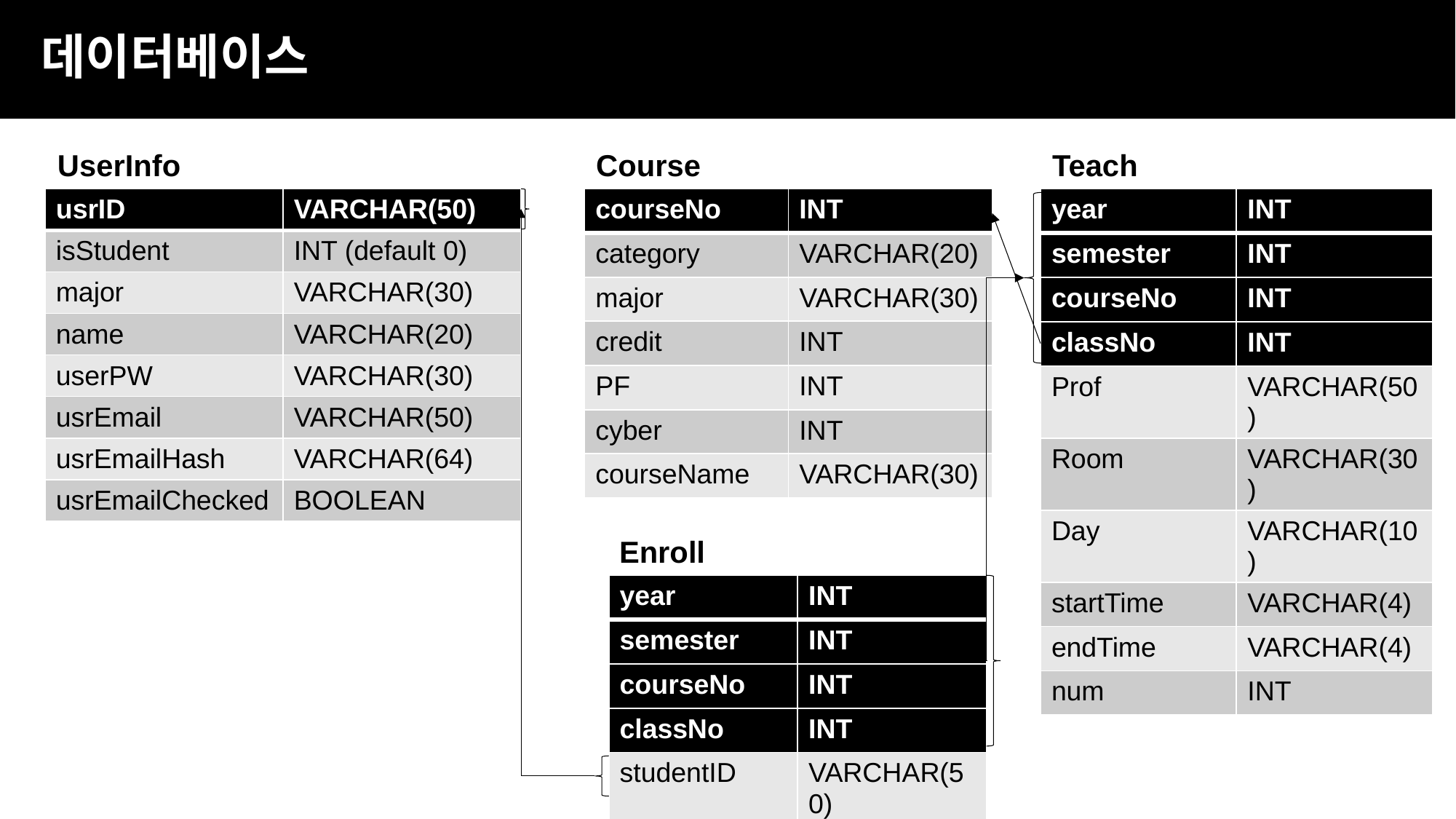

# 데이터베이스
UserInfo
Course
Teach
| usrID | VARCHAR(50) |
| --- | --- |
| isStudent | INT (default 0) |
| major | VARCHAR(30) |
| name | VARCHAR(20) |
| userPW | VARCHAR(30) |
| usrEmail | VARCHAR(50) |
| usrEmailHash | VARCHAR(64) |
| usrEmailChecked | BOOLEAN |

| courseNo | INT |
| --- | --- |
| category | VARCHAR(20) |
| major | VARCHAR(30) |
| credit | INT |
| PF | INT |
| cyber | INT |
| courseName | VARCHAR(30) |
| year | INT |
| --- | --- |
| semester | INT |
| courseNo | INT |
| classNo | INT |
| Prof | VARCHAR(50) |
| Room | VARCHAR(30) |
| Day | VARCHAR(10) |
| startTime | VARCHAR(4) |
| endTime | VARCHAR(4) |
| num | INT |

Enroll
| year | INT |
| --- | --- |
| semester | INT |
| courseNo | INT |
| classNo | INT |
| studentID | VARCHAR(50) |